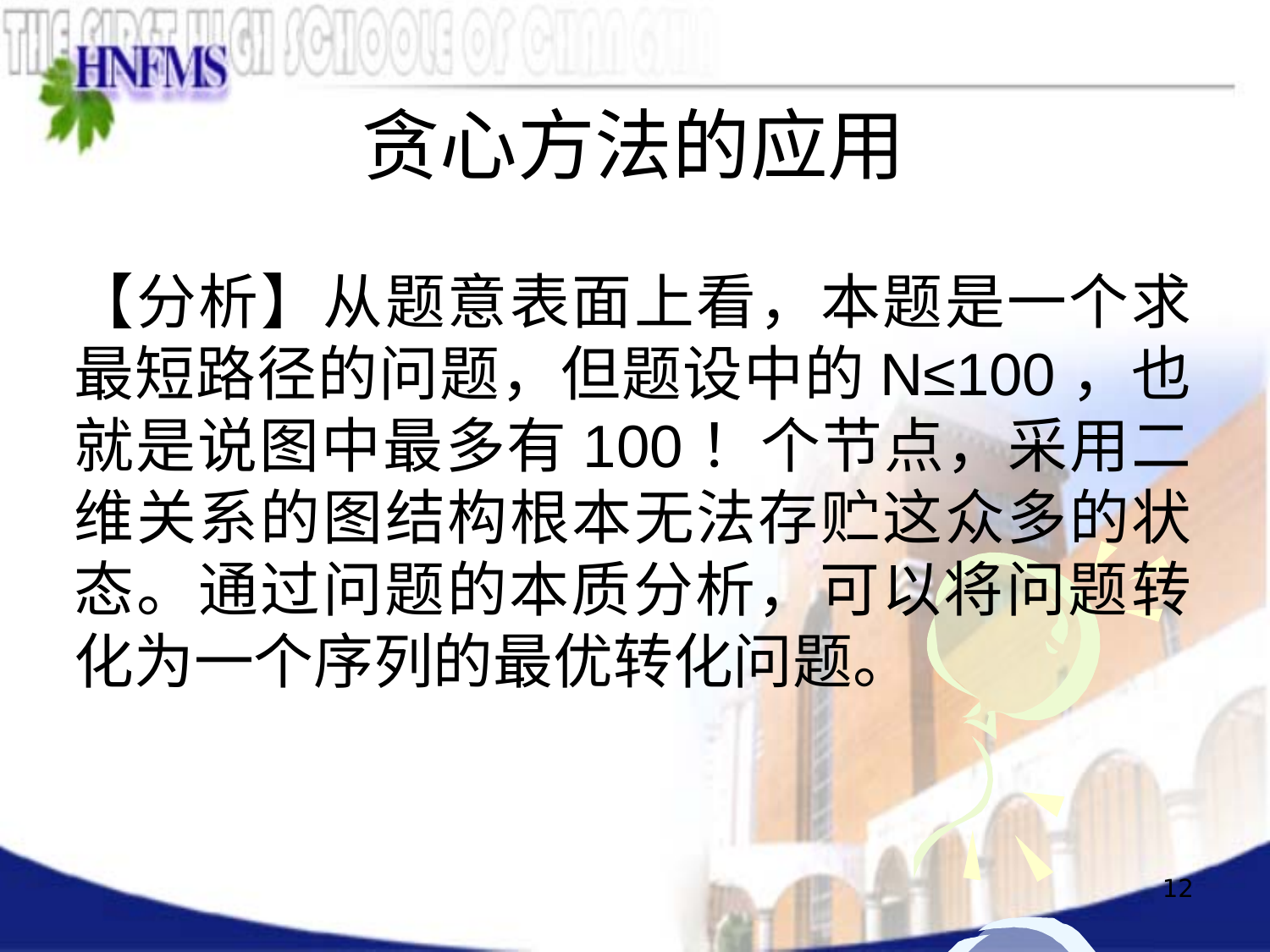

# 贪心方法的应用
【分析】从题意表面上看，本题是一个求最短路径的问题，但题设中的N≤100，也就是说图中最多有100！个节点，采用二维关系的图结构根本无法存贮这众多的状态。通过问题的本质分析，可以将问题转化为一个序列的最优转化问题。
12